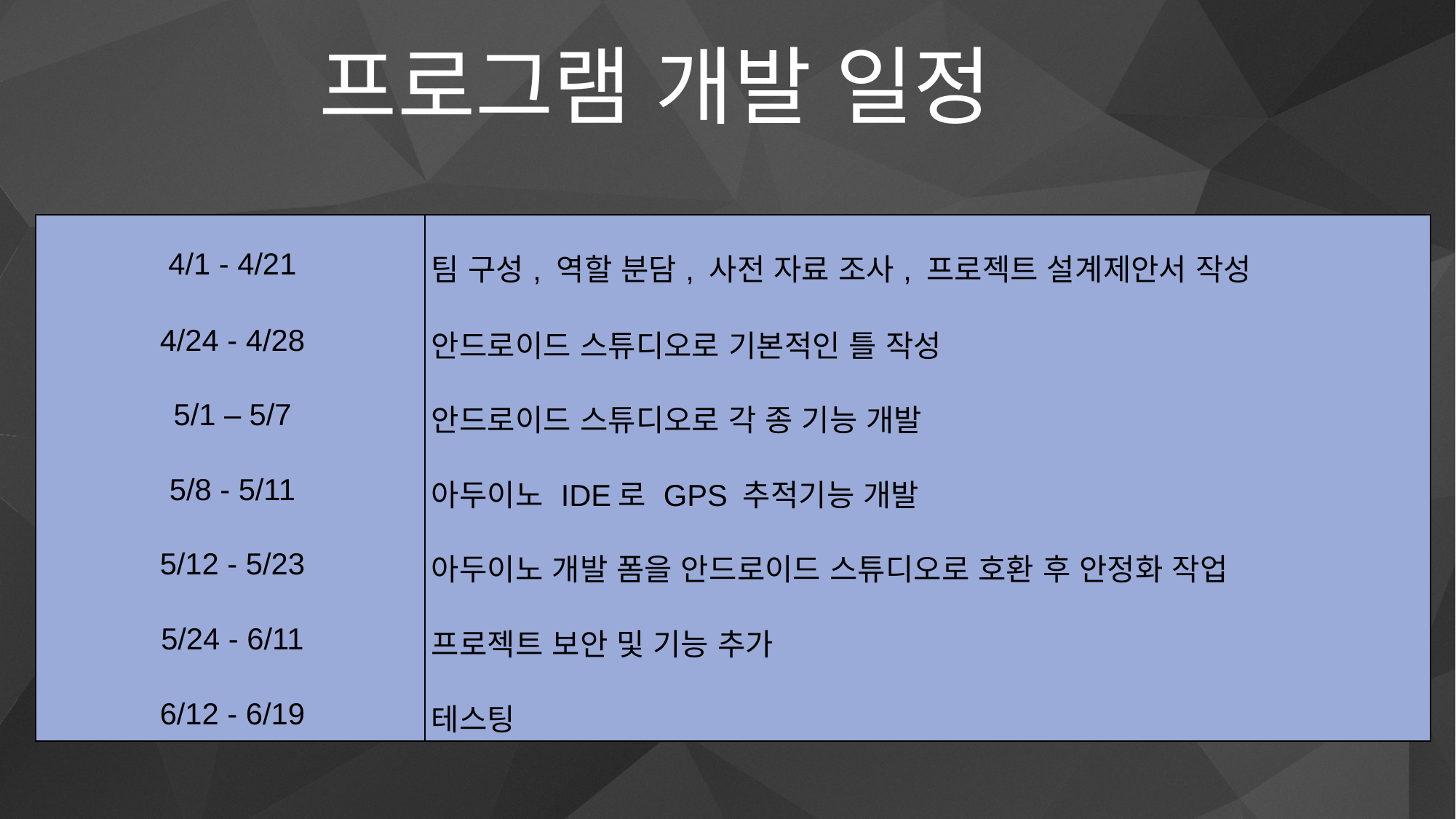

# 프로그램 개발 일정
| 4/1 - 4/21 | 팀 구성, 역할 분담, 사전 자료 조사, 프로젝트 설계제안서 작성 |
| --- | --- |
| 4/24 - 4/28 | 안드로이드 스튜디오로 기본적인 틀 작성 |
| 5/1 – 5/7 | 안드로이드 스튜디오로 각 종 기능 개발 |
| 5/8 - 5/11 | 아두이노 IDE로 GPS 추적기능 개발 |
| 5/12 - 5/23 | 아두이노 개발 폼을 안드로이드 스튜디오로 호환 후 안정화 작업 |
| 5/24 - 6/11 | 프로젝트 보안 및 기능 추가 |
| 6/12 - 6/19 | 테스팅 |